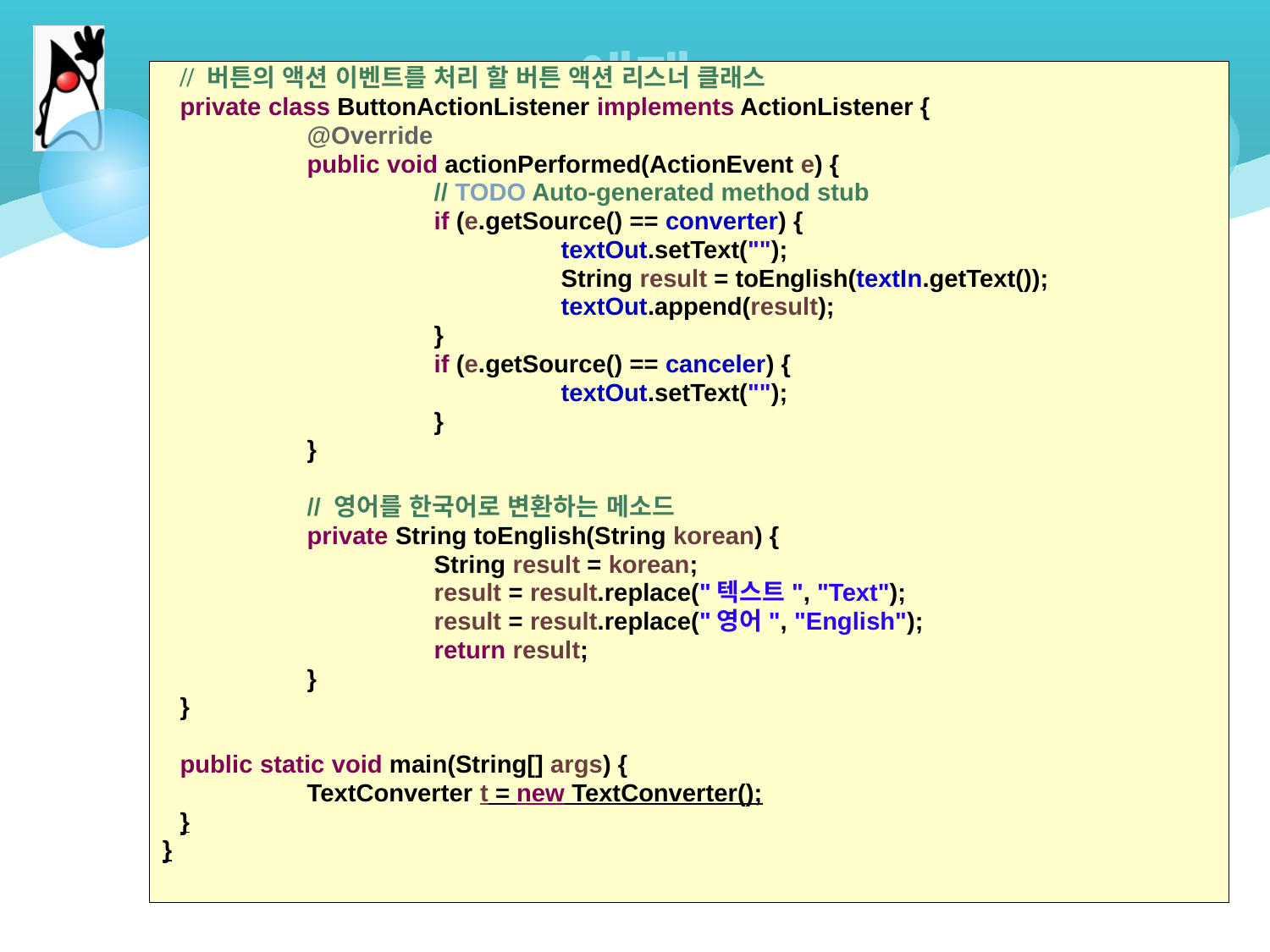

# 예제
	// 버튼의 액션 이벤트를 처리 할 버튼 액션 리스너 클래스
	private class ButtonActionListener implements ActionListener {
		@Override
		public void actionPerformed(ActionEvent e) {
			// TODO Auto-generated method stub
			if (e.getSource() == converter) {
				textOut.setText("");
				String result = toEnglish(textIn.getText());
				textOut.append(result);
			}
			if (e.getSource() == canceler) {
				textOut.setText("");
			}
		}

		// 영어를 한국어로 변환하는 메소드
		private String toEnglish(String korean) {
			String result = korean;
			result = result.replace("텍스트", "Text");
			result = result.replace("영어", "English");
			return result;
		}
	}

	public static void main(String[] args) {
		TextConverter t = new TextConverter();
	}
}